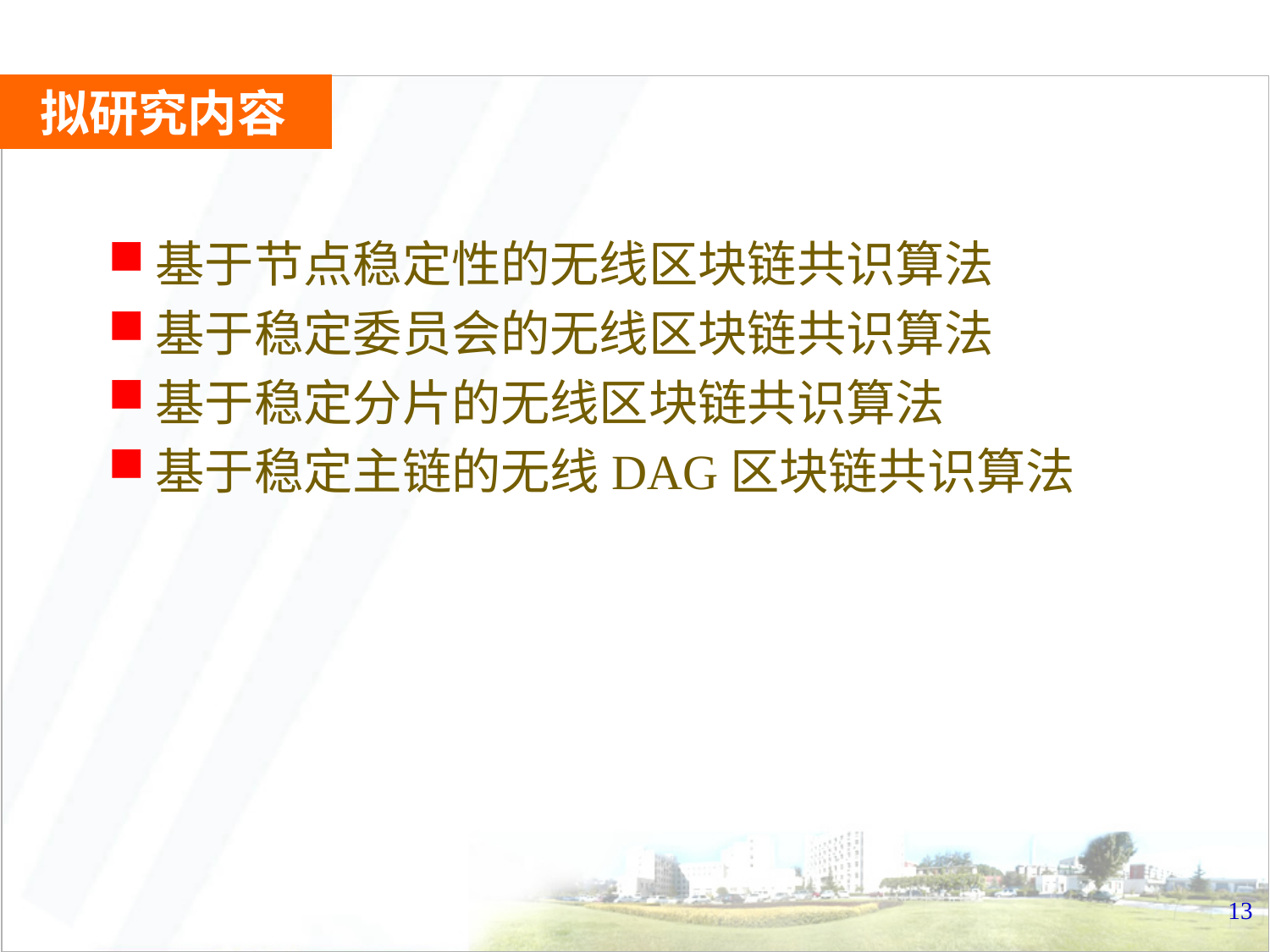

# 拟研究内容

基于节点稳定性的无线区块链共识算法
基于稳定委员会的无线区块链共识算法
基于稳定分片的无线区块链共识算法
基于稳定主链的无线DAG区块链共识算法
13